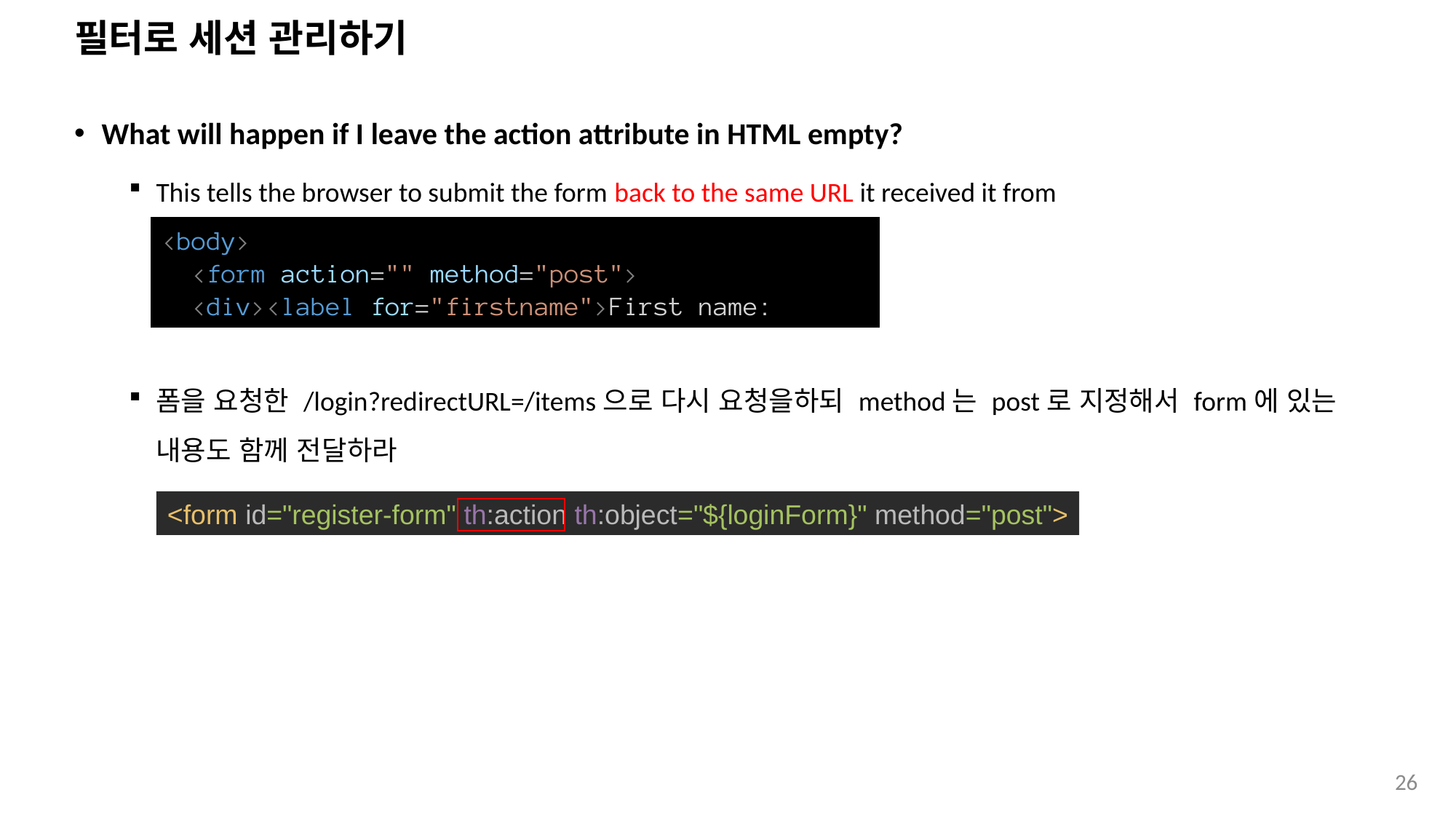

# 필터로 세션 관리하기
What will happen if I leave the action attribute in HTML empty?
This tells the browser to submit the form back to the same URL it received it from

폼을 요청한 /login?redirectURL=/items으로 다시 요청을하되 method는 post로 지정해서 form에 있는 내용도 함께 전달하라

<body>
  <form action="" method="post">
  <div><label for="firstname">First name:
<form id="register-form" th:action th:object="${loginForm}" method="post">

26